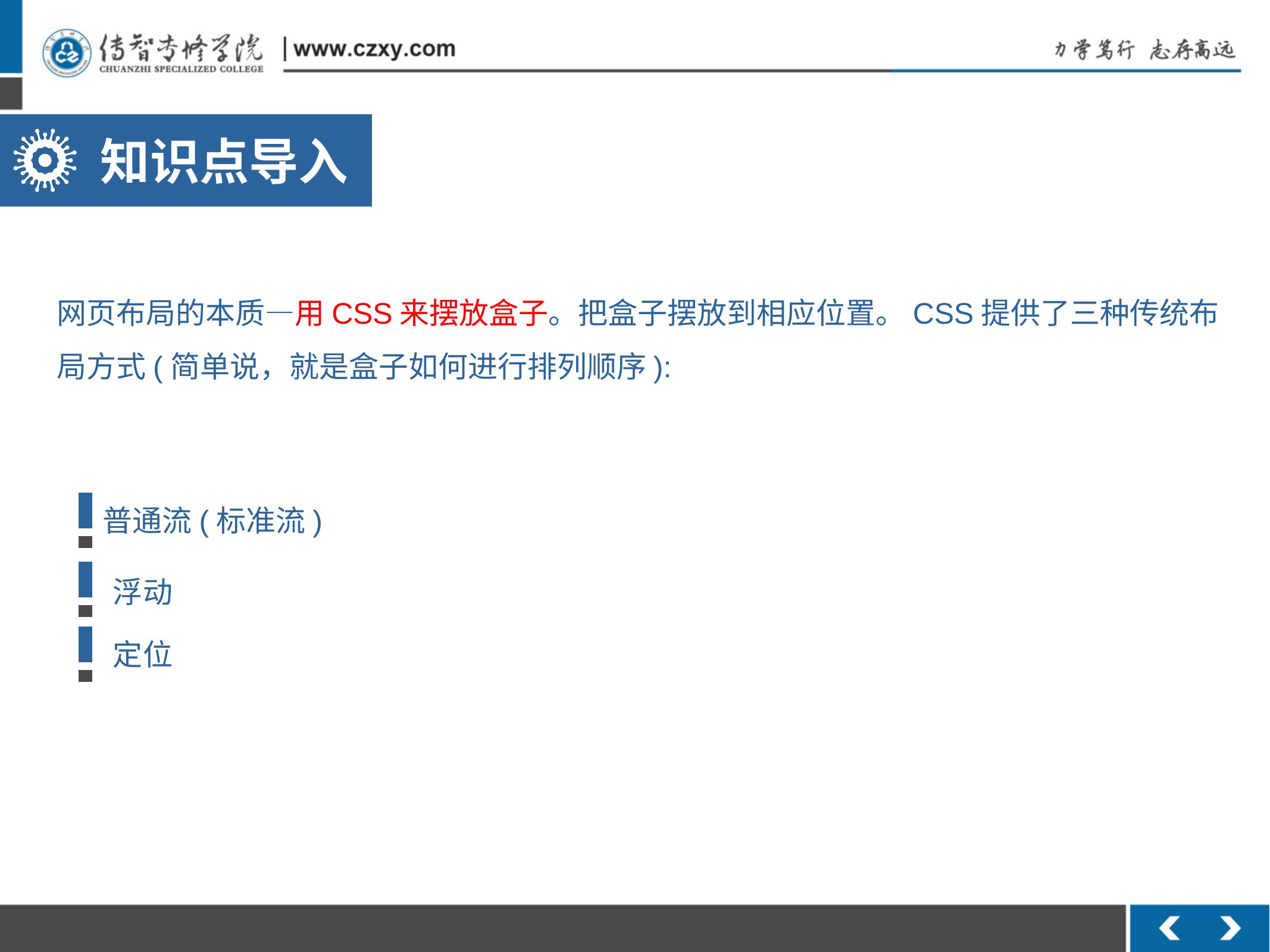

知识点导入
网页布局的本质—用CSS来摆放盒子。把盒子摆放到相应位置。CSS提供了三种传统布
局方式(简单说，就是盒子如何进行排列顺序):

普通流(标准流)

浮动

定位